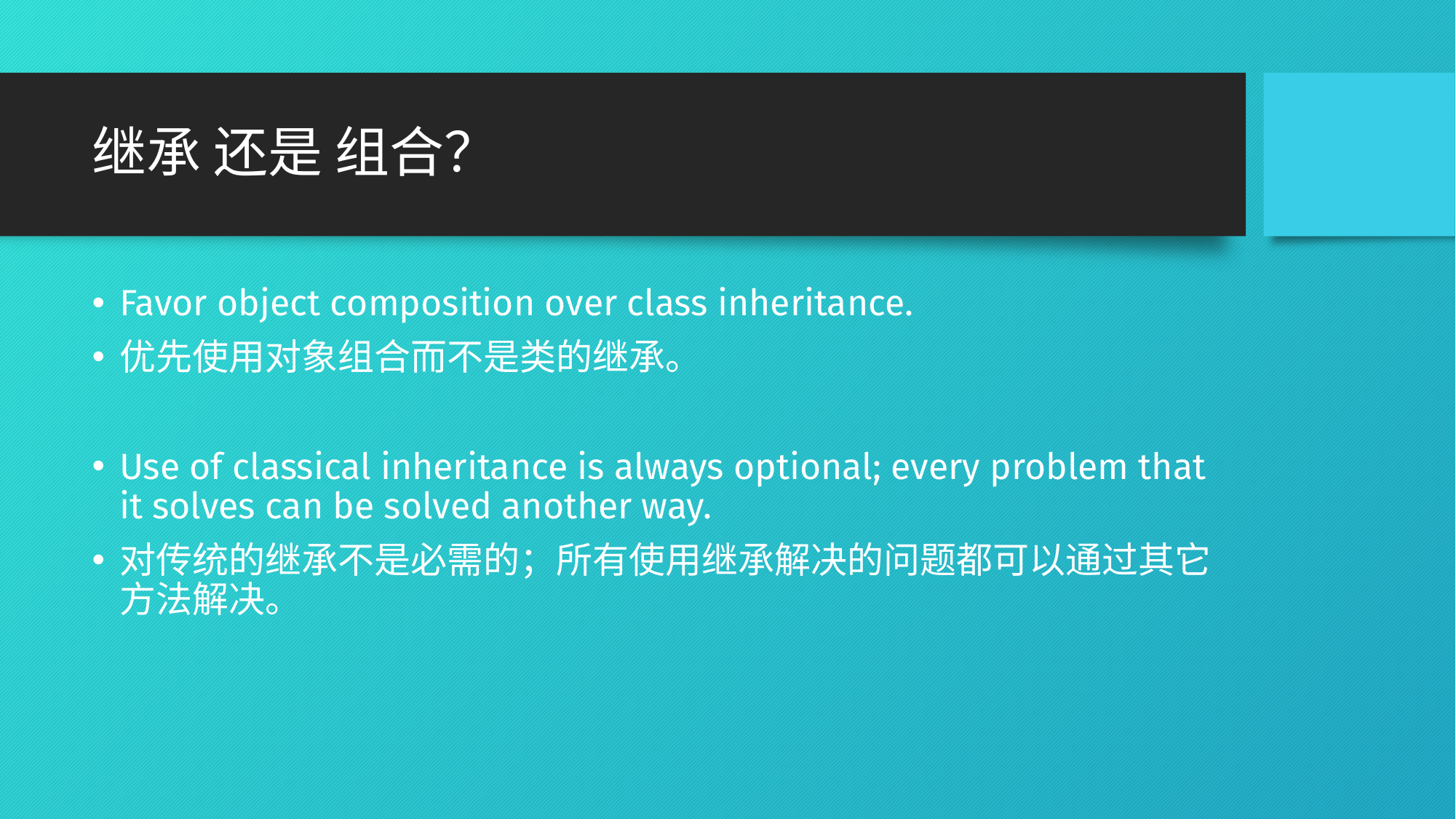

# 继承 还是 组合？
Favor object composition over class inheritance.
优先使用对象组合而不是类的继承。

Use of classical inheritance is always optional; every problem that it solves can be solved another way.
对传统的继承不是必需的；所有使用继承解决的问题都可以通过其它方法解决。